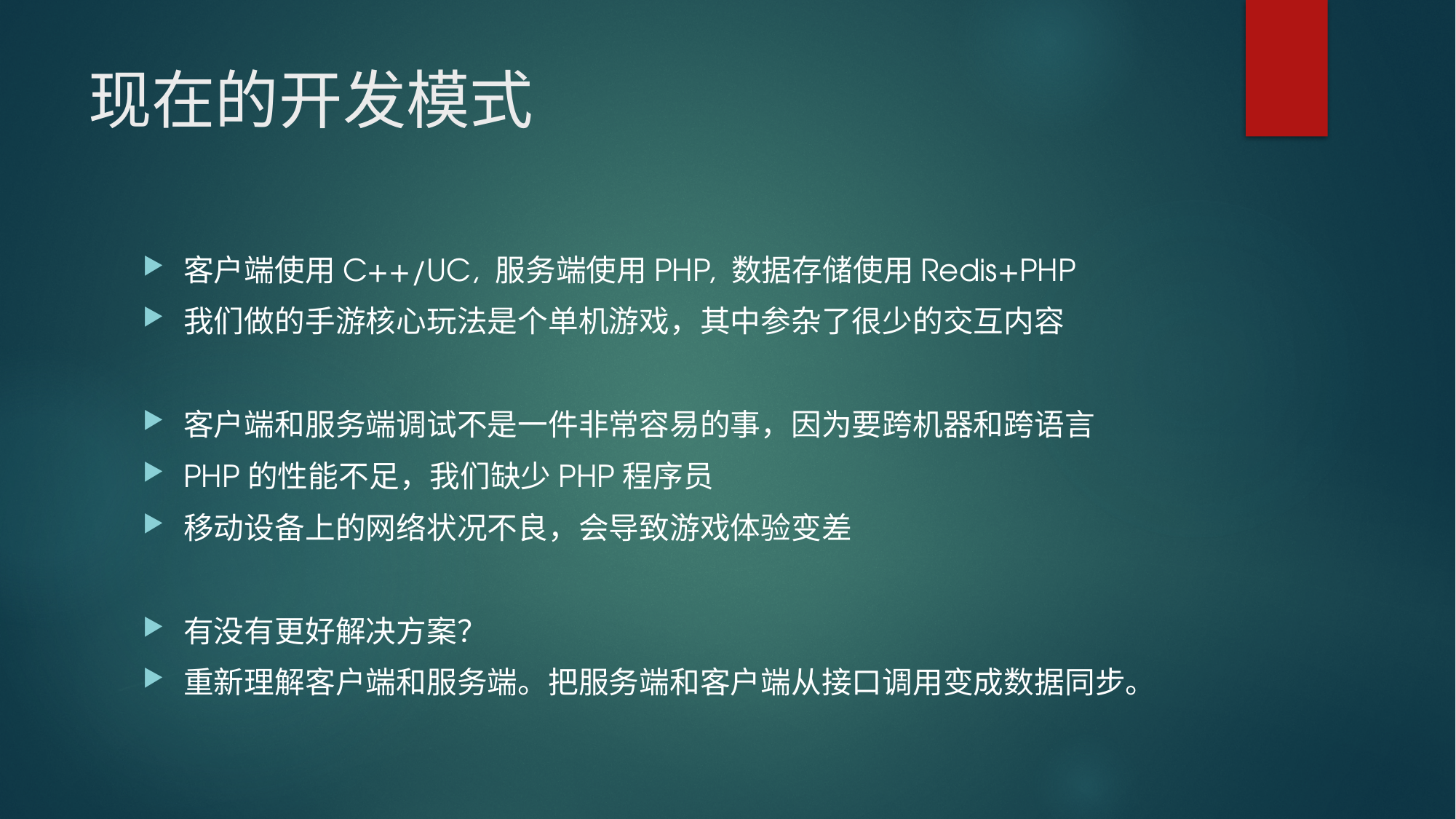

# 现在的开发模式
客户端使用C++/UC, 服务端使用PHP, 数据存储使用Redis+PHP
我们做的手游核心玩法是个单机游戏，其中参杂了很少的交互内容

客户端和服务端调试不是一件非常容易的事，因为要跨机器和跨语言
PHP的性能不足，我们缺少PHP程序员
移动设备上的网络状况不良，会导致游戏体验变差

有没有更好解决方案？
重新理解客户端和服务端。把服务端和客户端从接口调用变成数据同步。